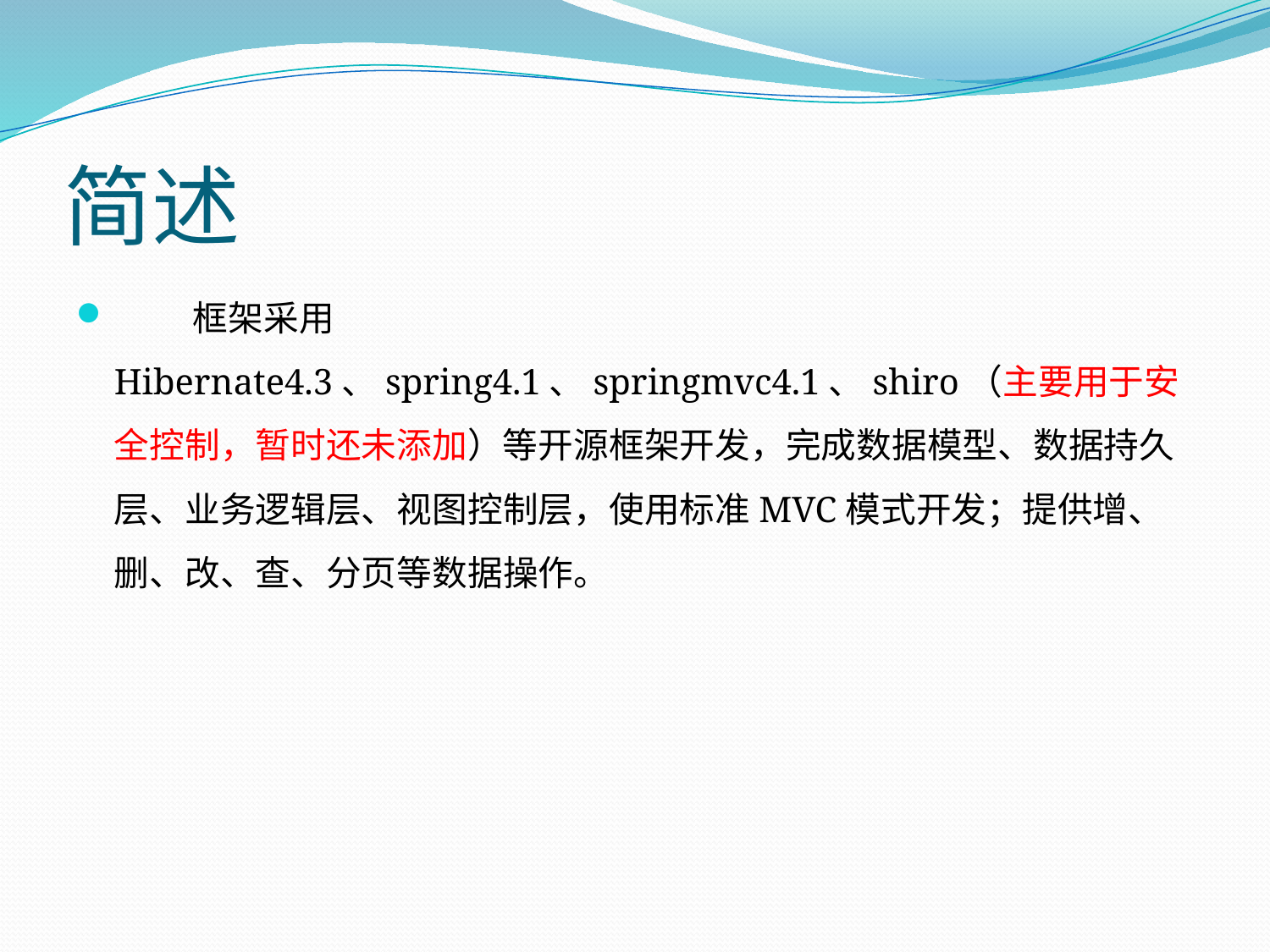

# 简述
         框架采用Hibernate4.3、spring4.1、springmvc4.1、shiro（主要用于安全控制，暂时还未添加）等开源框架开发，完成数据模型、数据持久层、业务逻辑层、视图控制层，使用标准MVC模式开发；提供增、删、改、查、分页等数据操作。